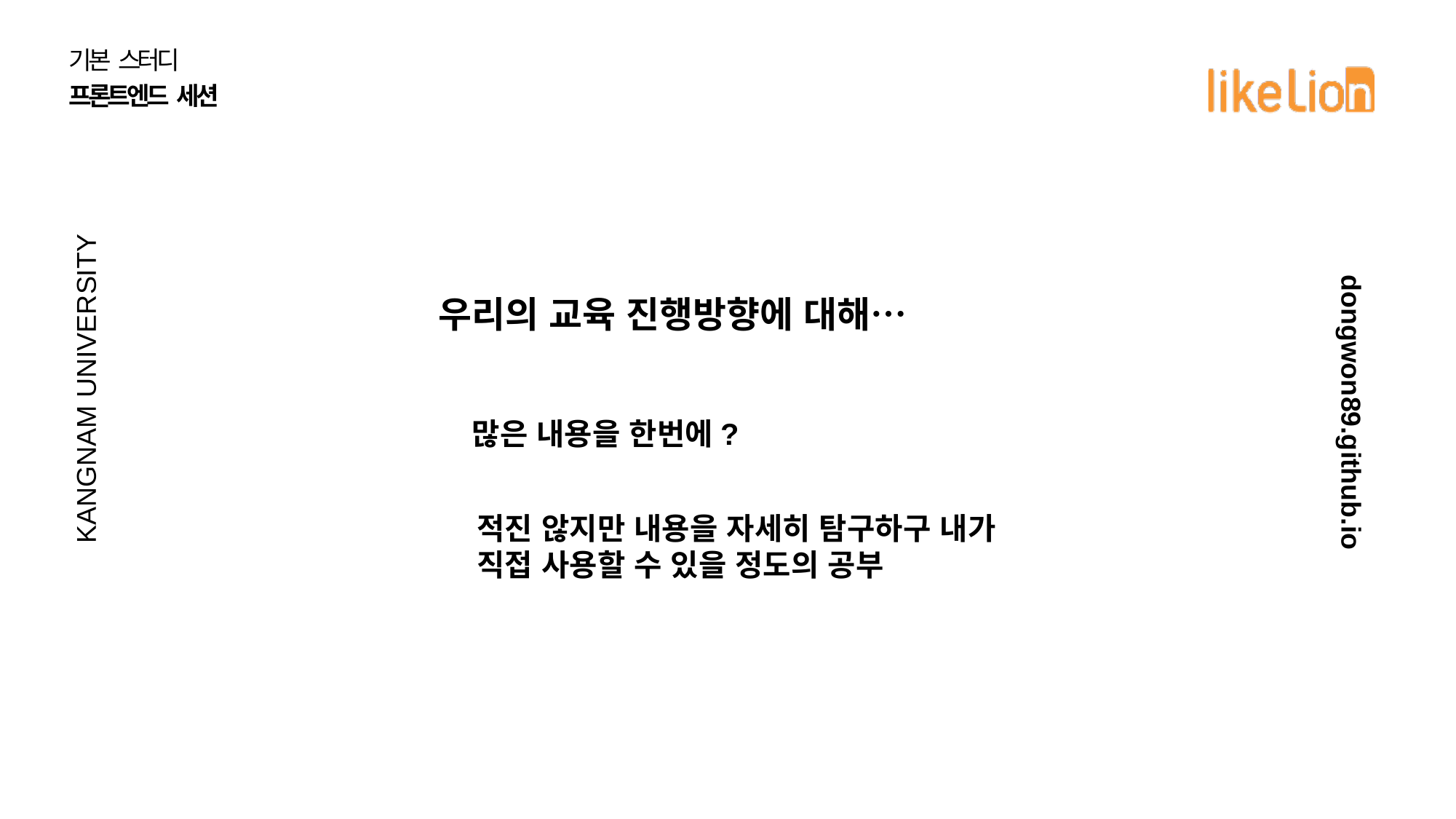

기본 스터디
프론트엔드 세션

KANGNAM UNIVERSITY
dongwon89.github.io
우리의 교육 진행방향에 대해…
많은 내용을 한번에?
적진 않지만 내용을 자세히 탐구하구 내가 직접 사용할 수 있을 정도의 공부